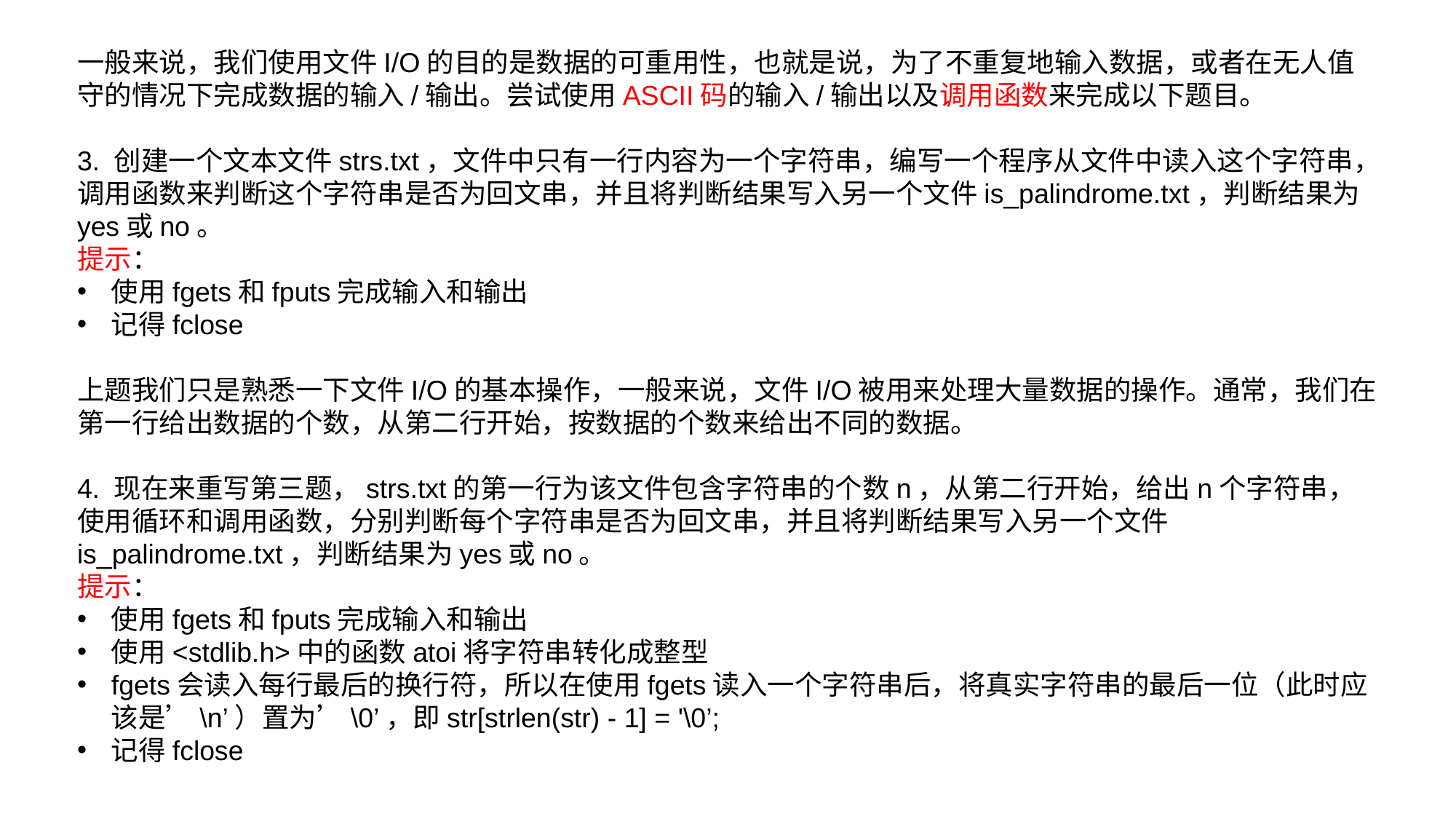

一般来说，我们使用文件I/O的目的是数据的可重用性，也就是说，为了不重复地输入数据，或者在无人值守的情况下完成数据的输入/输出。尝试使用ASCII码的输入/输出以及调用函数来完成以下题目。

3. 创建一个文本文件strs.txt，文件中只有一行内容为一个字符串，编写一个程序从文件中读入这个字符串，调用函数来判断这个字符串是否为回文串，并且将判断结果写入另一个文件is_palindrome.txt，判断结果为yes或no。
提示：
使用fgets和fputs完成输入和输出
记得fclose

上题我们只是熟悉一下文件I/O的基本操作，一般来说，文件I/O被用来处理大量数据的操作。通常，我们在第一行给出数据的个数，从第二行开始，按数据的个数来给出不同的数据。

4. 现在来重写第三题，strs.txt的第一行为该文件包含字符串的个数n，从第二行开始，给出n个字符串，使用循环和调用函数，分别判断每个字符串是否为回文串，并且将判断结果写入另一个文件is_palindrome.txt，判断结果为yes或no。
提示：
使用fgets和fputs完成输入和输出
使用<stdlib.h>中的函数atoi将字符串转化成整型
fgets会读入每行最后的换行符，所以在使用fgets读入一个字符串后，将真实字符串的最后一位（此时应该是’\n’）置为’\0’，即str[strlen(str) - 1] = '\0’;
记得fclose